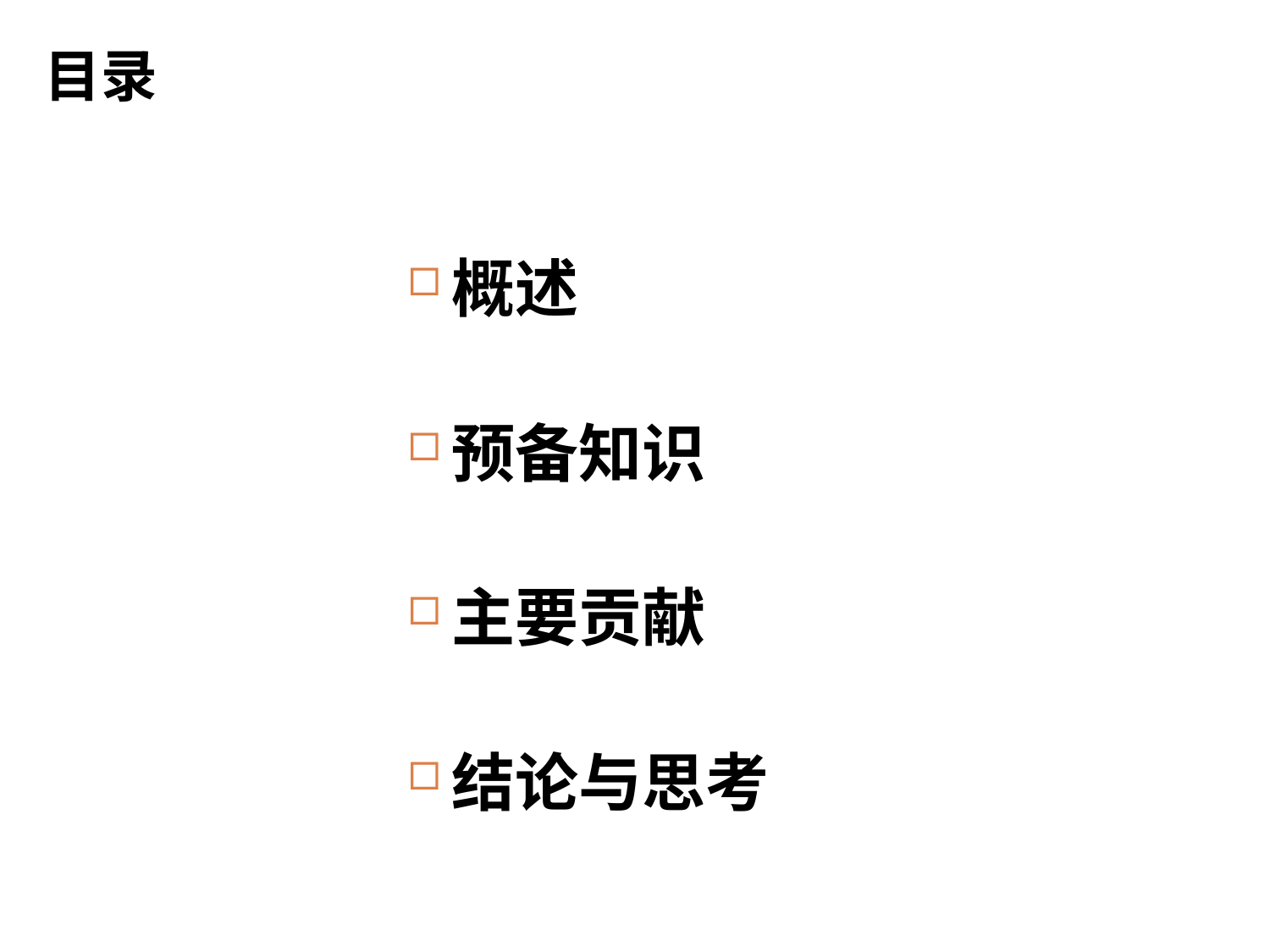

# 目录
2
概述
预备知识
主要贡献
结论与思考